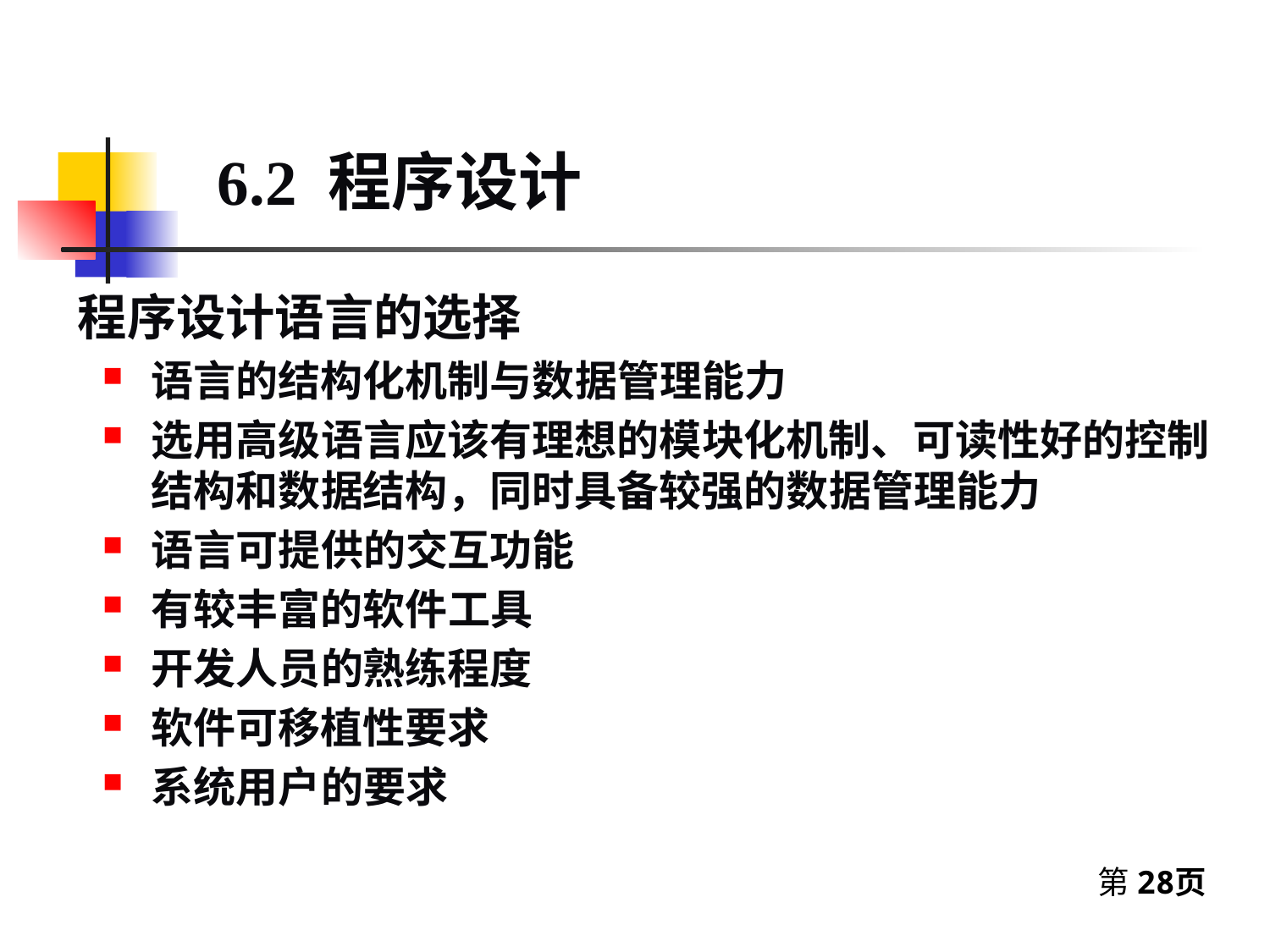

6.2 程序设计
程序设计语言的选择
语言的结构化机制与数据管理能力
选用高级语言应该有理想的模块化机制、可读性好的控制结构和数据结构，同时具备较强的数据管理能力
语言可提供的交互功能
有较丰富的软件工具
开发人员的熟练程度
软件可移植性要求
系统用户的要求